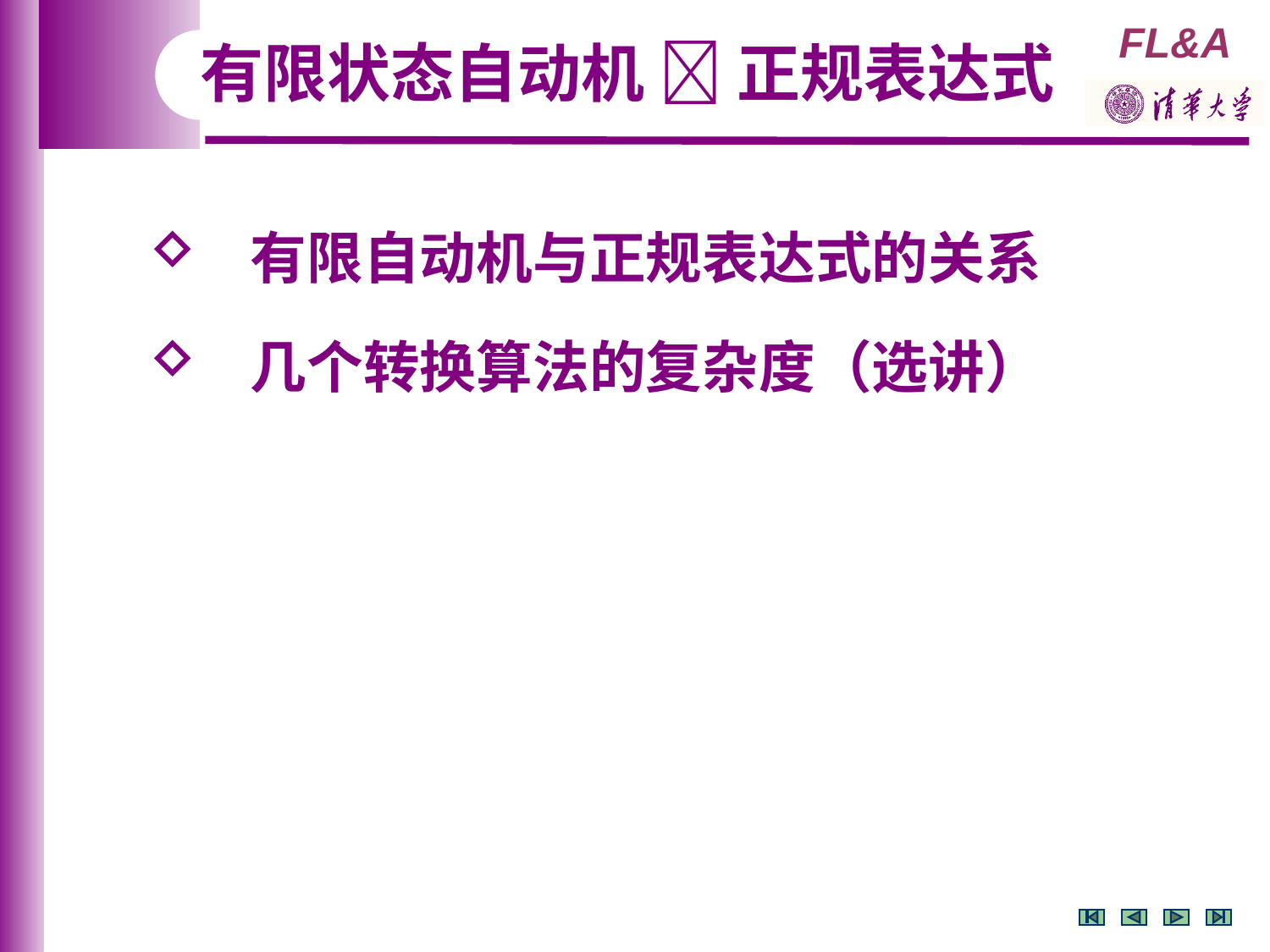

有限状态自动机 ⇔ 正规表达式
   有限自动机与正规表达式的关系
   几个转换算法的复杂度（选讲）